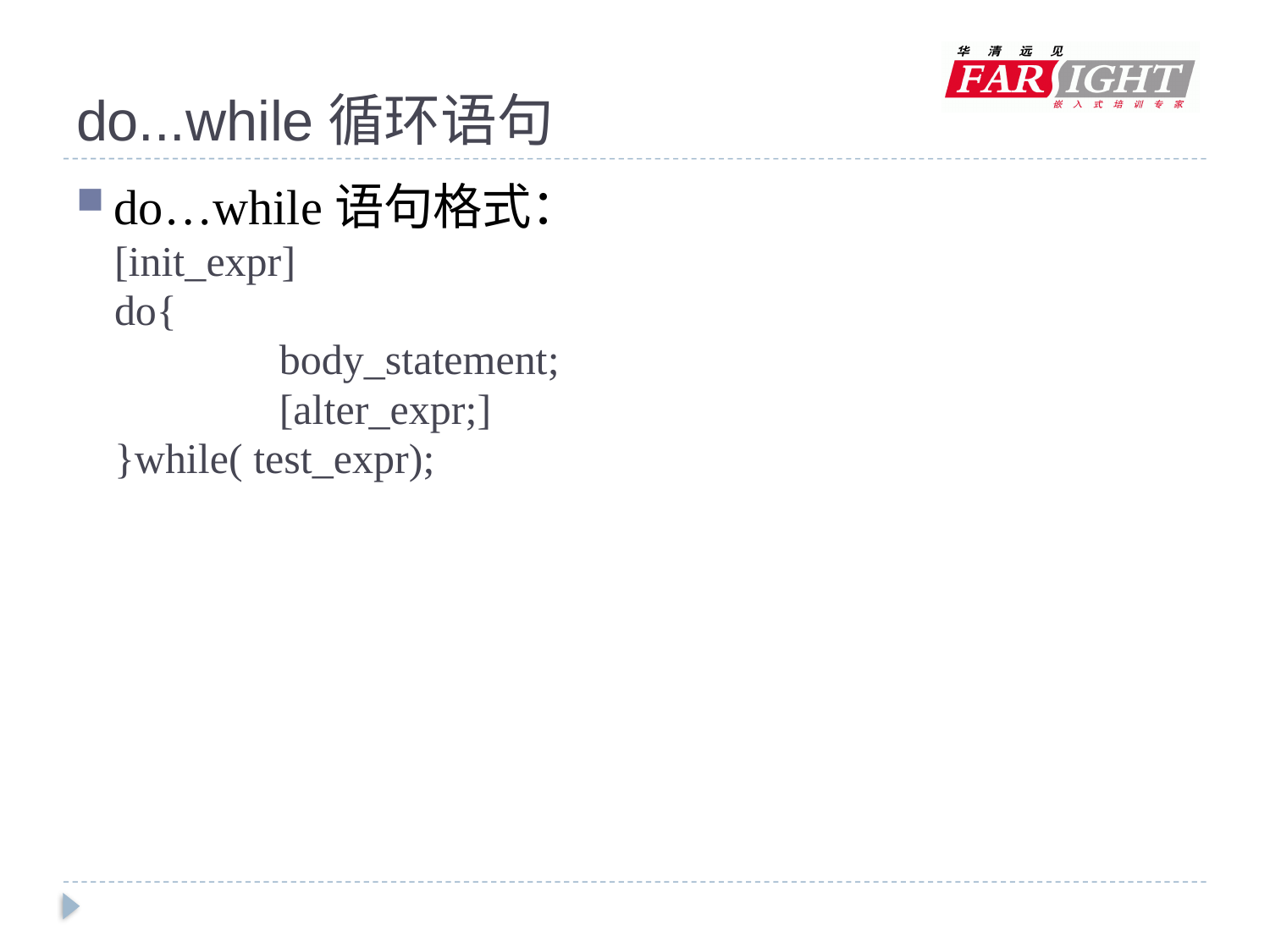

# do...while循环语句
do…while语句格式：
[init_expr]
do{
	 	body_statement;
		[alter_expr;]
}while( test_expr);